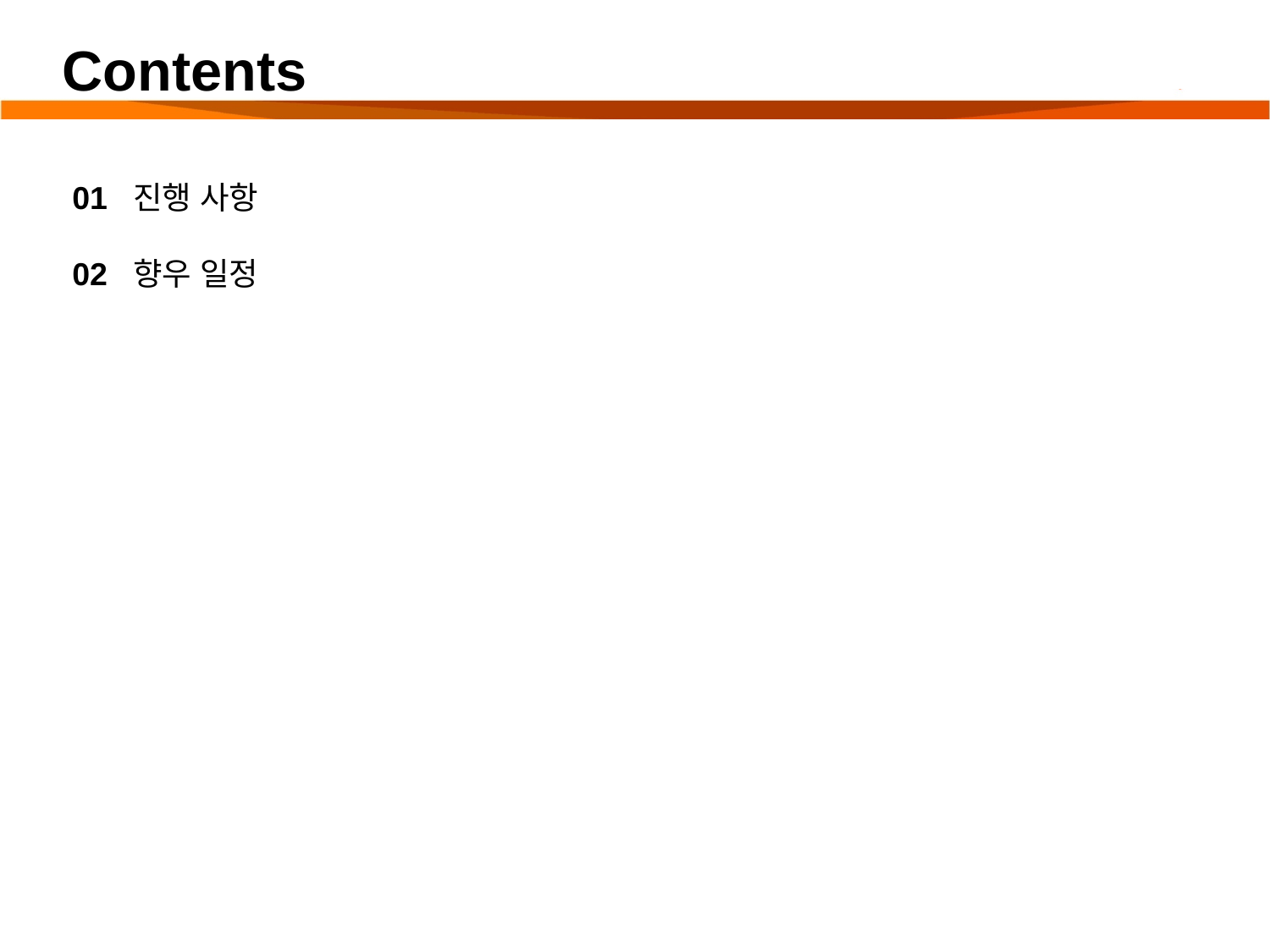

# Contents
01

02

진행 사항

향우 일정